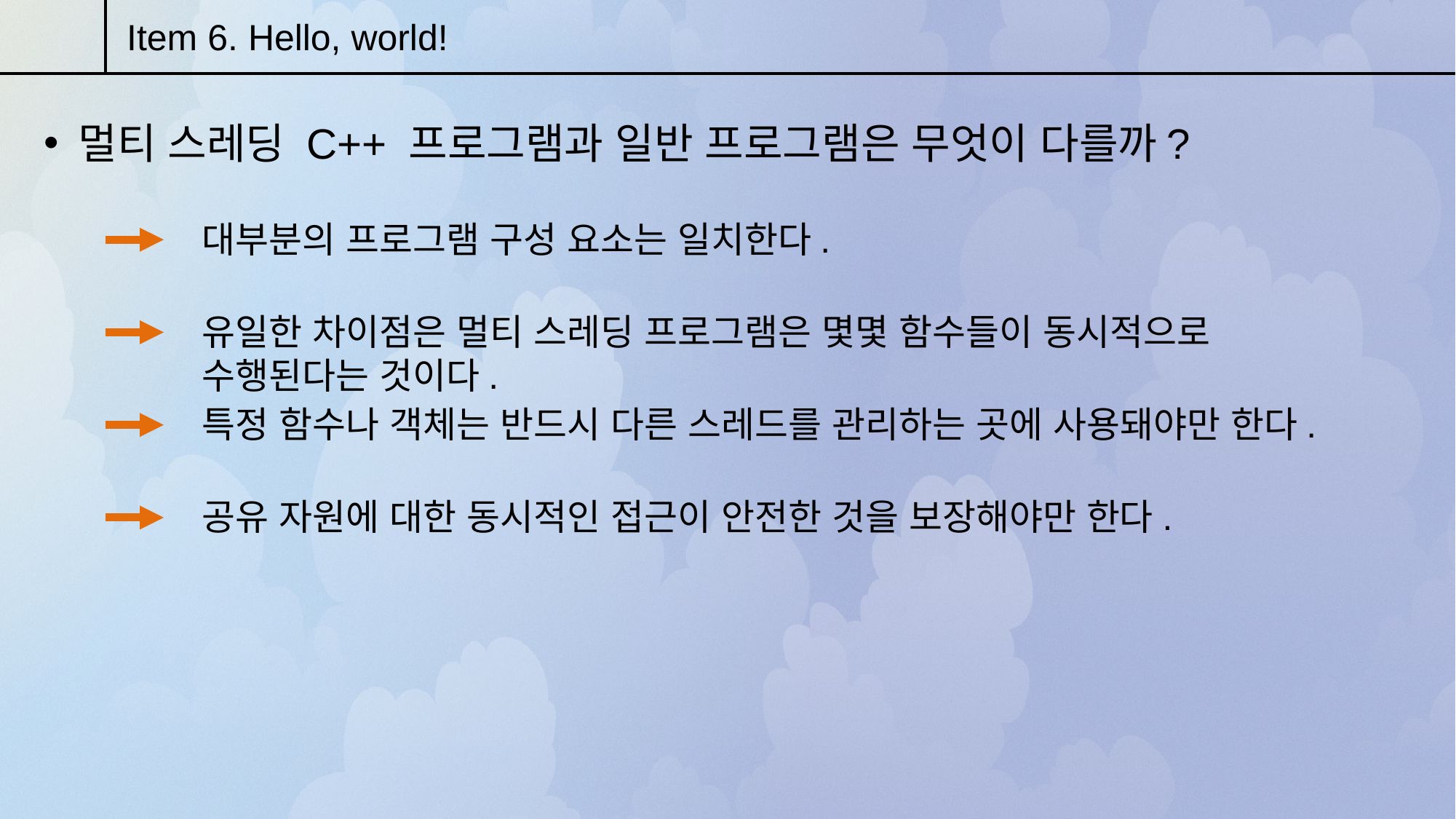

Item 6. Hello, world!
멀티 스레딩 C++ 프로그램과 일반 프로그램은 무엇이 다를까?
대부분의 프로그램 구성 요소는 일치한다.
유일한 차이점은 멀티 스레딩 프로그램은 몇몇 함수들이 동시적으로 수행된다는 것이다.
특정 함수나 객체는 반드시 다른 스레드를 관리하는 곳에 사용돼야만 한다.
공유 자원에 대한 동시적인 접근이 안전한 것을 보장해야만 한다.